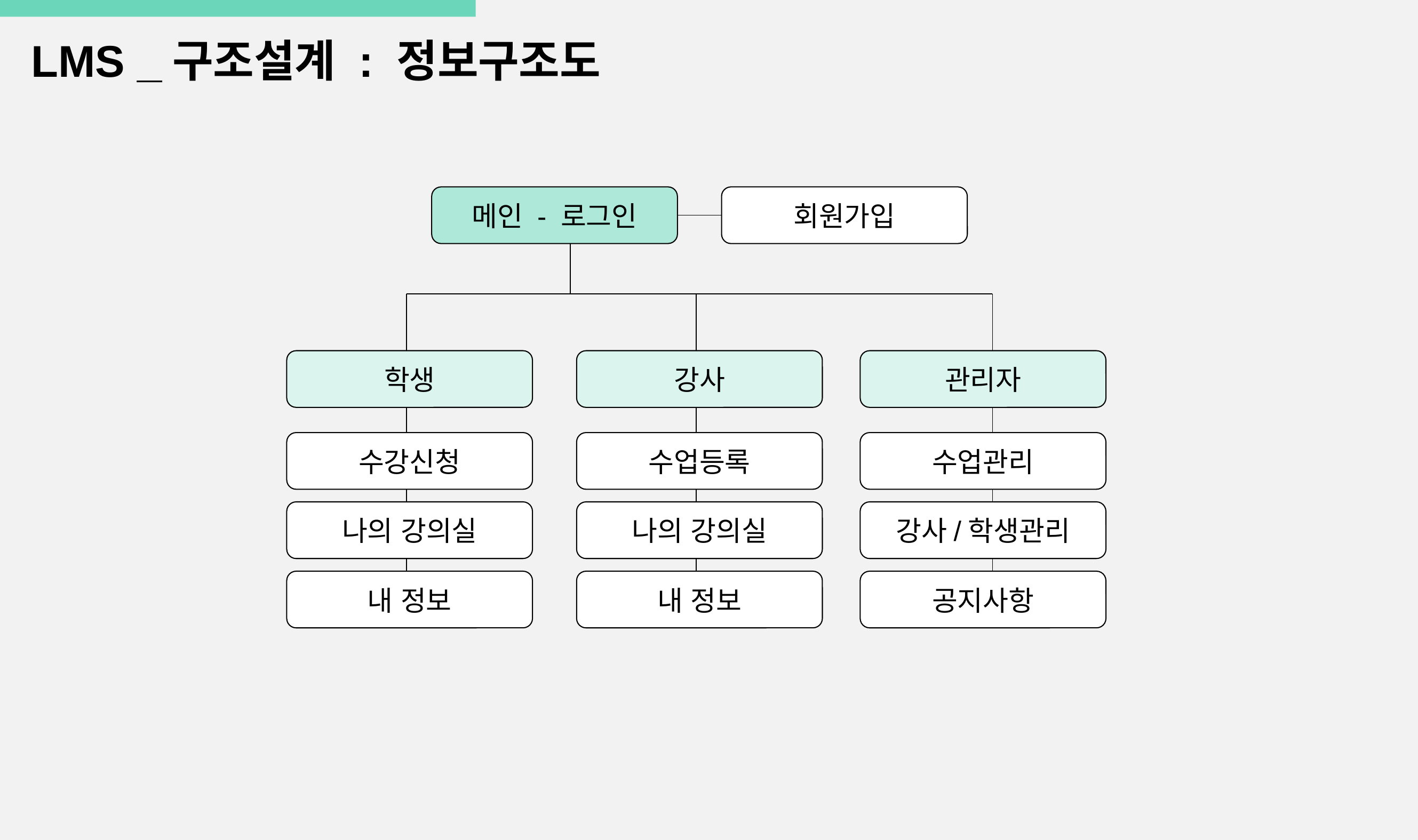

LMS _구조설계 : 정보구조도
메인 - 로그인
회원가입
학생
강사
관리자
수강신청
수업등록
수업관리
나의 강의실
나의 강의실
강사/학생관리
내 정보
내 정보
공지사항